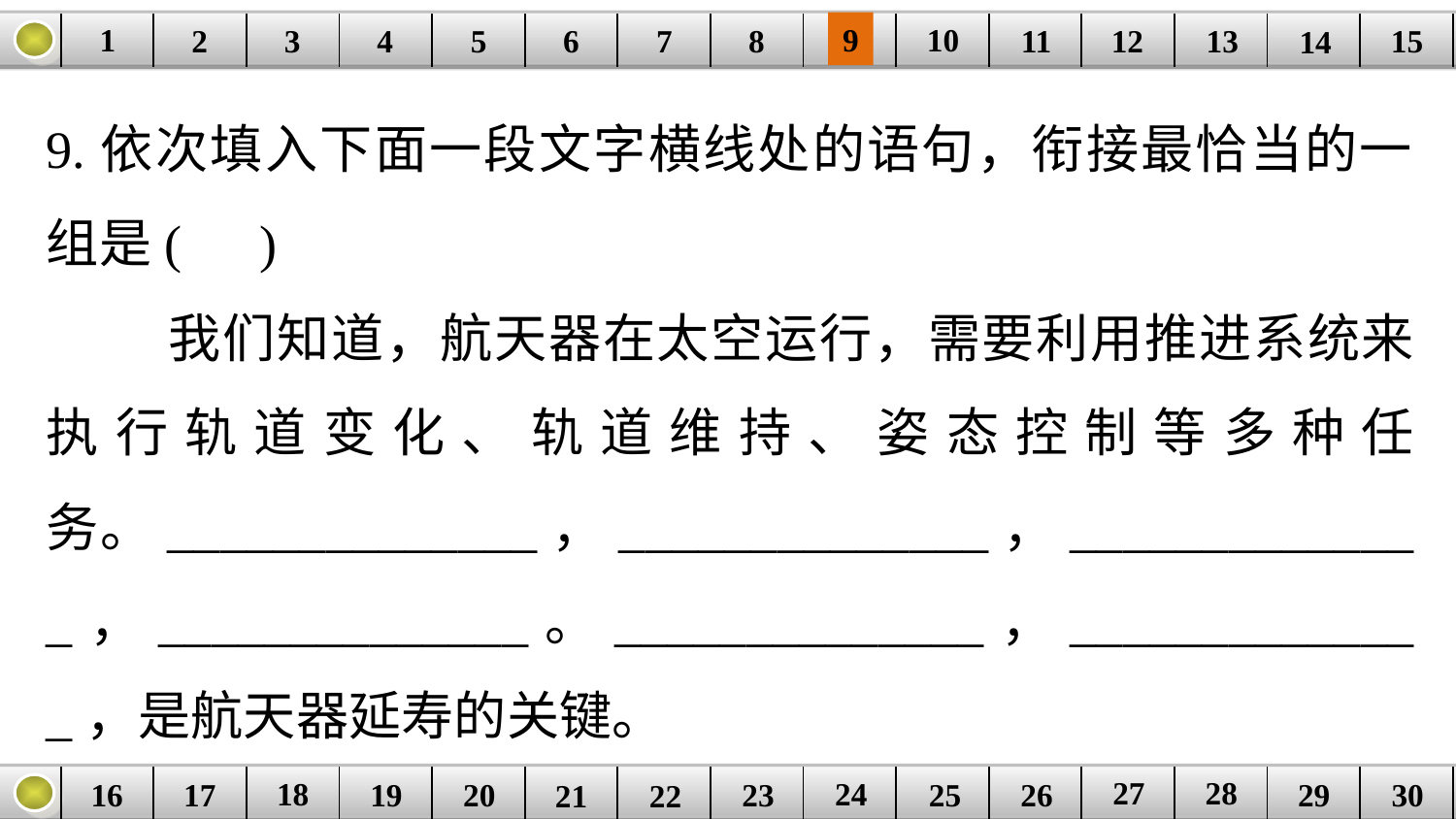

9
10
1
3
4
5
6
8
11
2
12
15
|  |  |  |  |  |  |  |  |  |  |  |  |  |  |  |
| --- | --- | --- | --- | --- | --- | --- | --- | --- | --- | --- | --- | --- | --- | --- |
7
13
14

9.依次填入下面一段文字横线处的语句，衔接最恰当的一组是(　)
        我们知道，航天器在太空运行，需要利用推进系统来执行轨道变化、轨道维持、姿态控制等多种任务。______________，______________，______________，______________。______________，______________，是航天器延寿的关键。

27
28
18
24
16
25
26
30
|  |  |  |  |  |  |  |  |  |  |  |  |  |  |  |
| --- | --- | --- | --- | --- | --- | --- | --- | --- | --- | --- | --- | --- | --- | --- |
23
17
19
20
29
21
22